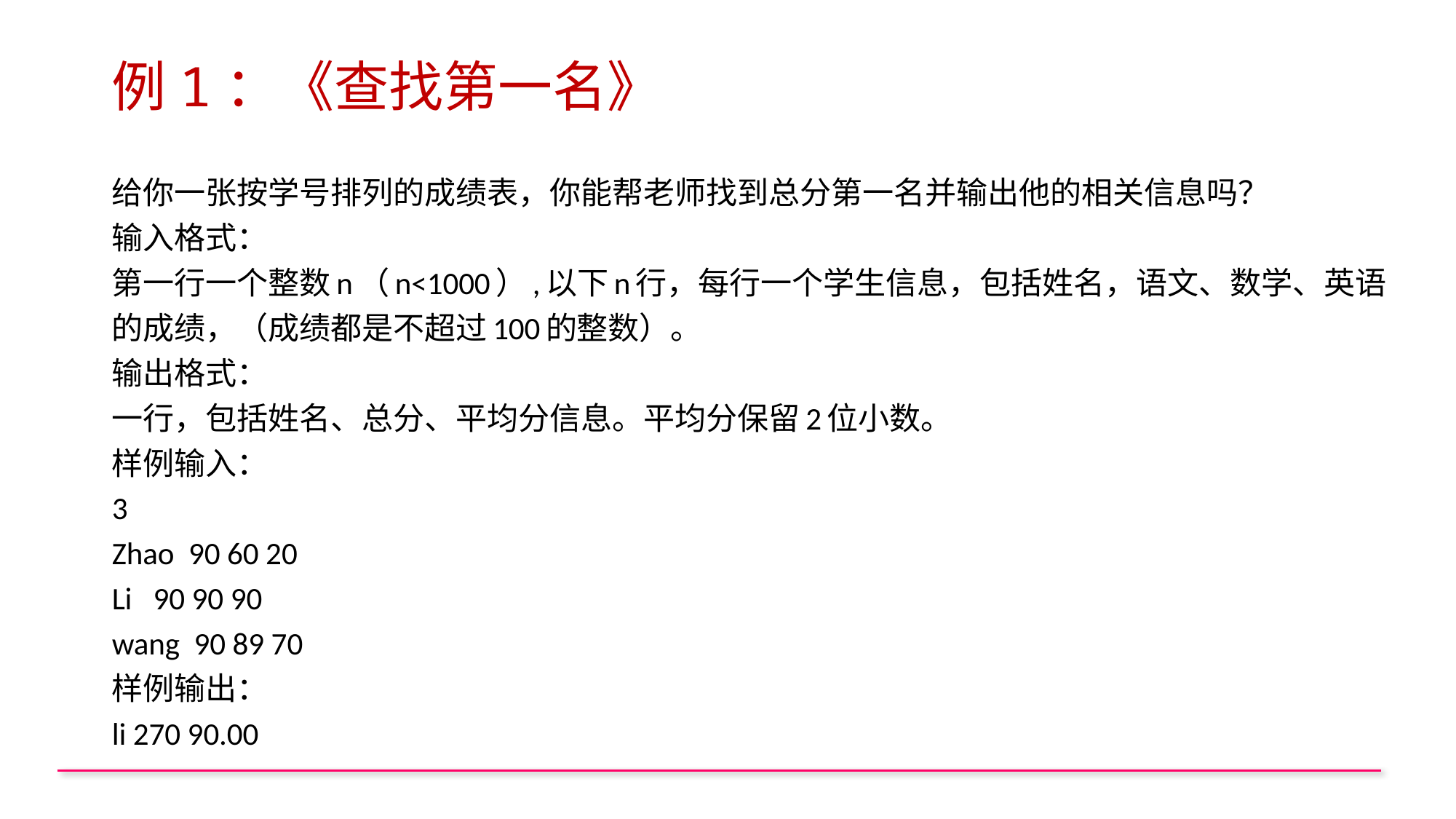

# 例1：《查找第一名》
给你一张按学号排列的成绩表，你能帮老师找到总分第一名并输出他的相关信息吗？
输入格式：
第一行一个整数n（n<1000）,以下n行，每行一个学生信息，包括姓名，语文、数学、英语的成绩，（成绩都是不超过100的整数）。
输出格式：
一行，包括姓名、总分、平均分信息。平均分保留2位小数。
样例输入：
3
Zhao  90 60 20
Li   90 90 90
wang  90 89 70
样例输出：
li 270 90.00